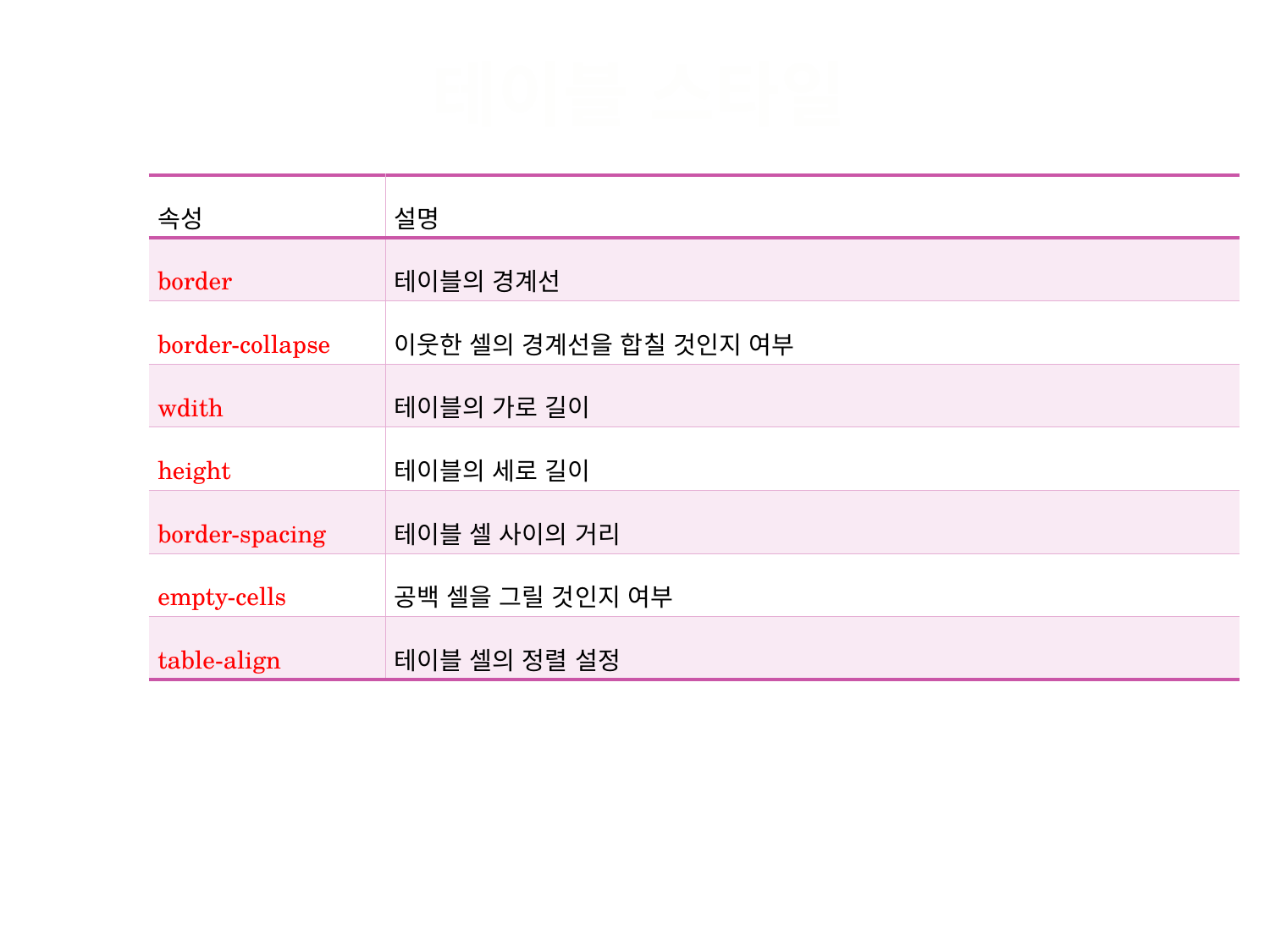

# 테이블 스타일
| 속성 | 설명 |
| --- | --- |
| border | 테이블의 경계선 |
| border-collapse | 이웃한 셀의 경계선을 합칠 것인지 여부 |
| wdith | 테이블의 가로 길이 |
| height | 테이블의 세로 길이 |
| border-spacing | 테이블 셀 사이의 거리 |
| empty-cells | 공백 셀을 그릴 것인지 여부 |
| table-align | 테이블 셀의 정렬 설정 |